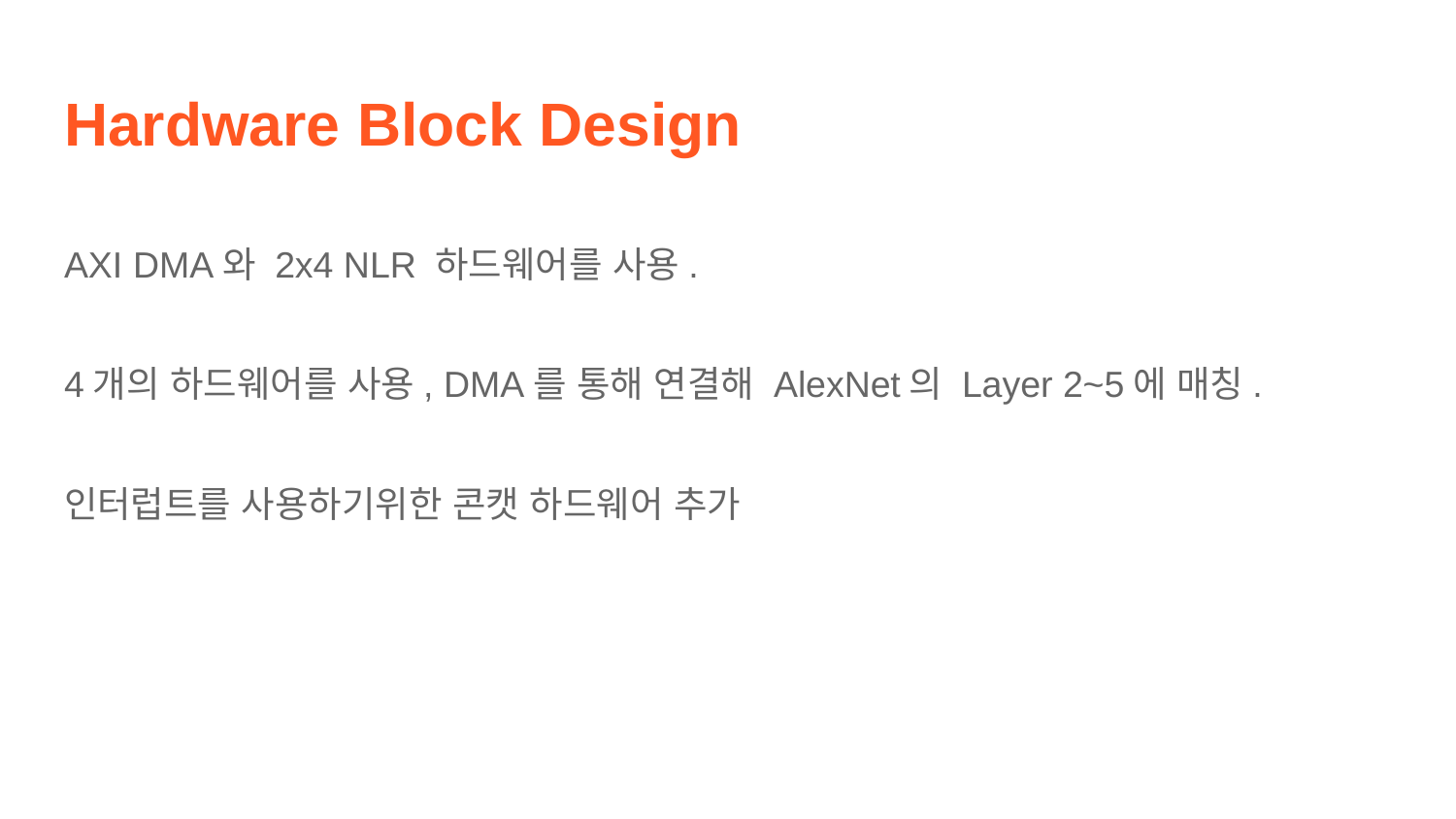

# Hardware Block Design
AXI DMA와 2x4 NLR 하드웨어를 사용.
4개의 하드웨어를 사용, DMA를 통해 연결해 AlexNet의 Layer 2~5에 매칭.
인터럽트를 사용하기위한 콘캣 하드웨어 추가